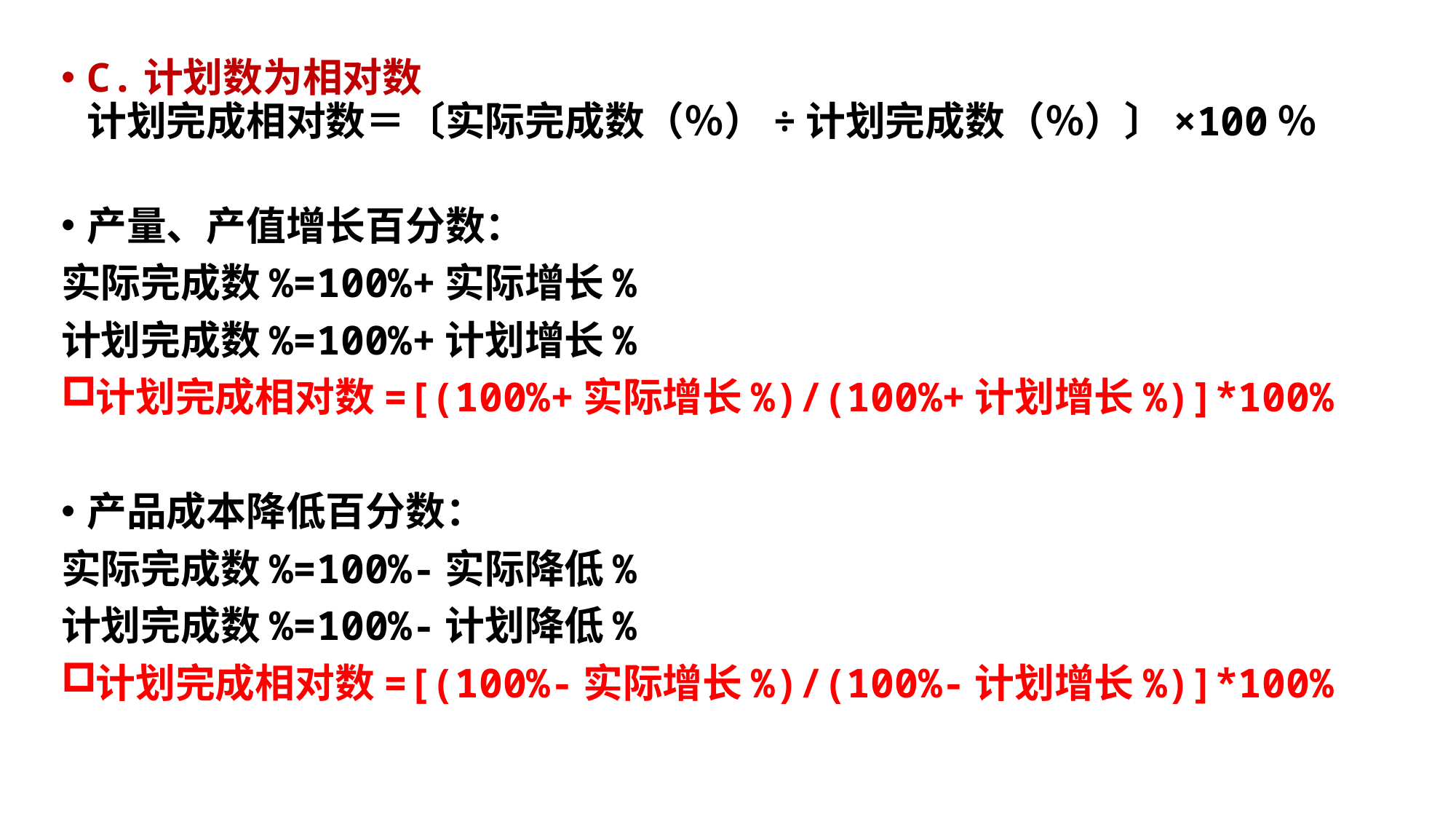

C.计划数为相对数
计划完成相对数＝〔实际完成数（％）÷计划完成数（％）〕×100％
产量、产值增长百分数：
实际完成数%=100%+实际增长%
计划完成数%=100%+计划增长%
计划完成相对数=[(100%+实际增长%)/(100%+计划增长%)]*100%

产品成本降低百分数：
实际完成数%=100%-实际降低%
计划完成数%=100%-计划降低%
计划完成相对数=[(100%-实际增长%)/(100%-计划增长%)]*100%